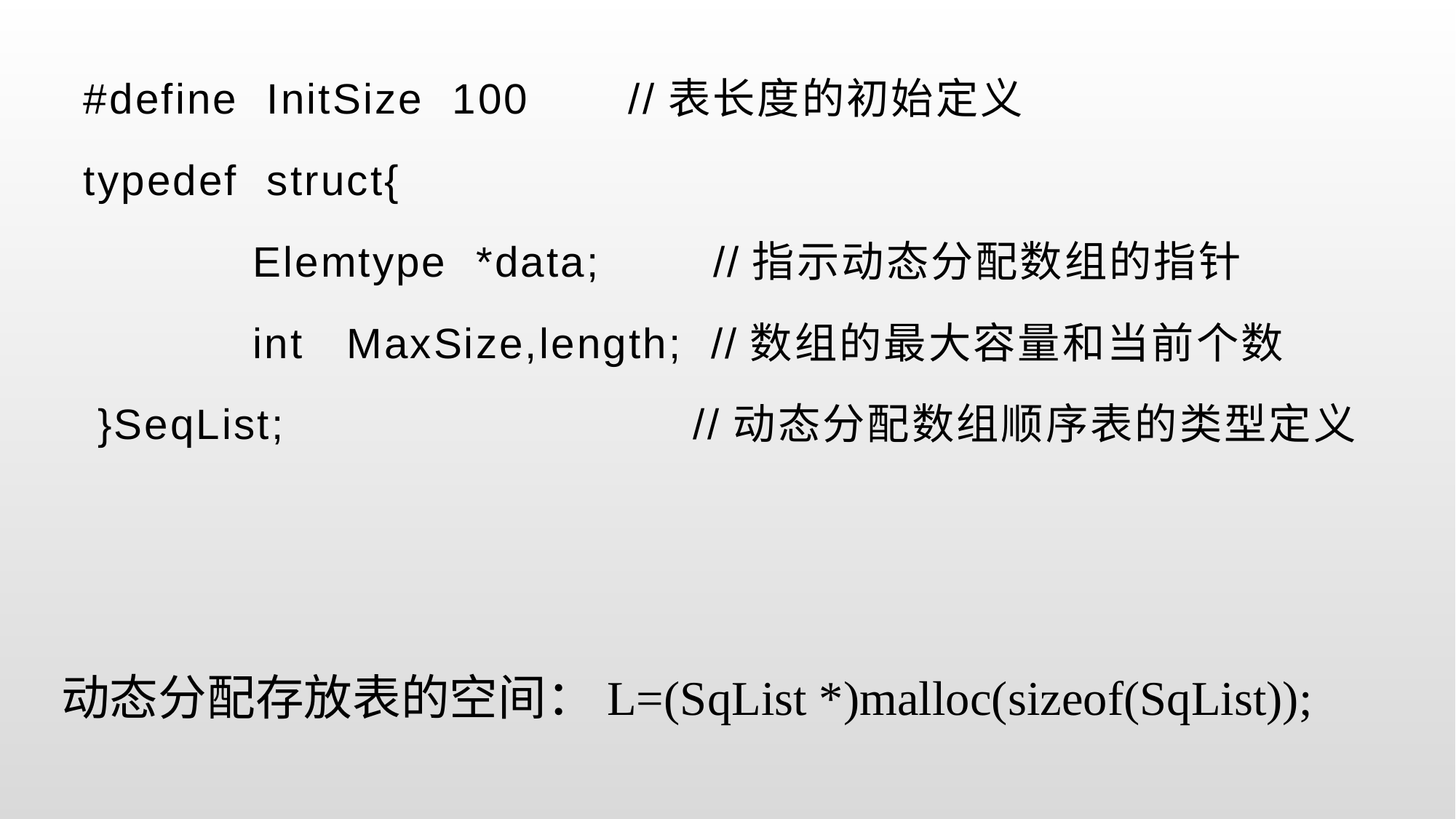

#define  InitSize  100       //表长度的初始定义
typedef  struct{
            Elemtype  *data;        //指示动态分配数组的指针
            int   MaxSize,length;  //数组的最大容量和当前个数
 }SeqList;                             //动态分配数组顺序表的类型定义

动态分配存放表的空间：L=(SqList *)malloc(sizeof(SqList));